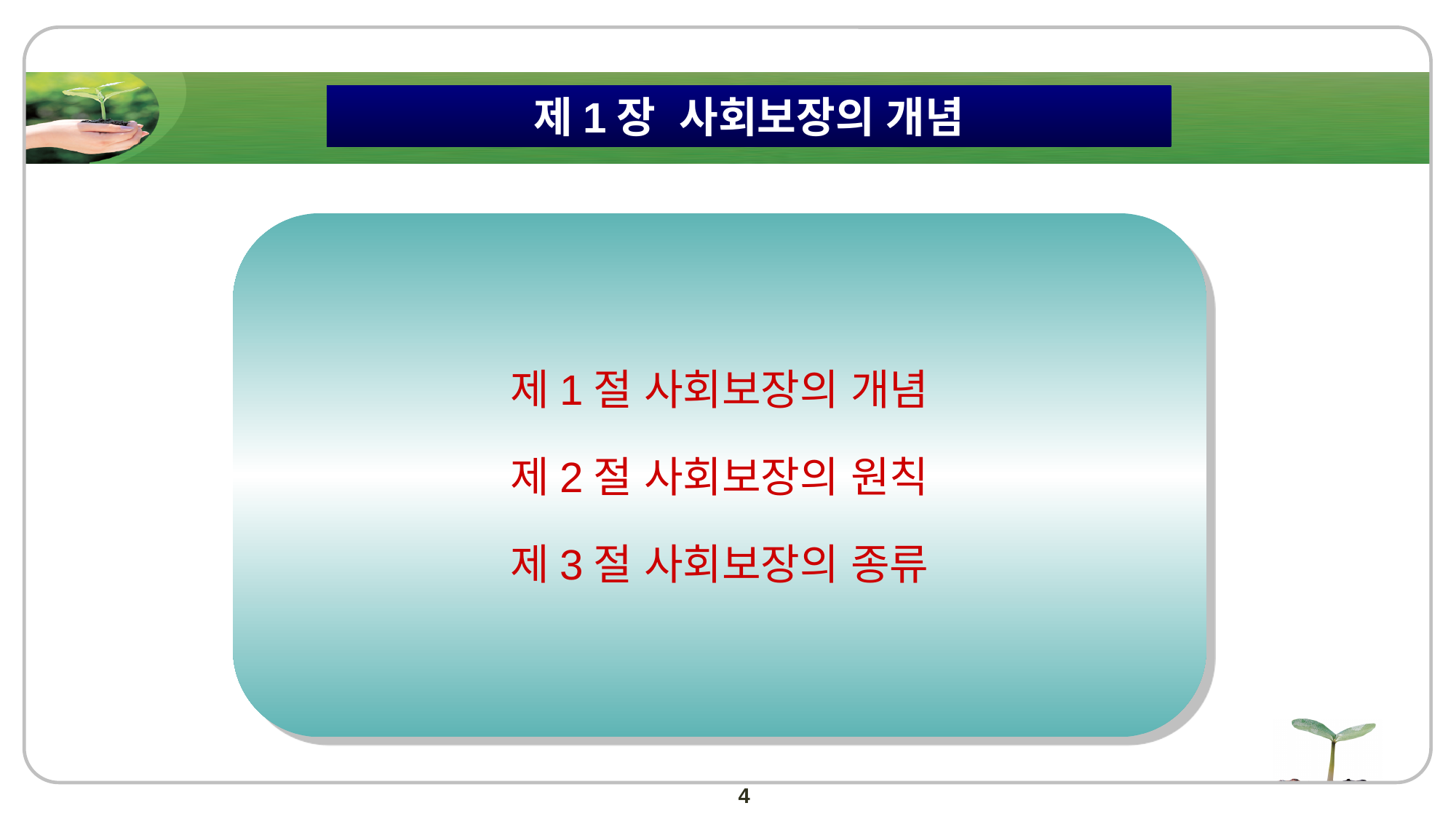

제1장  사회보장의 개념
제1절 사회보장의 개념
제2절 사회보장의 원칙
제3절 사회보장의 종류
4